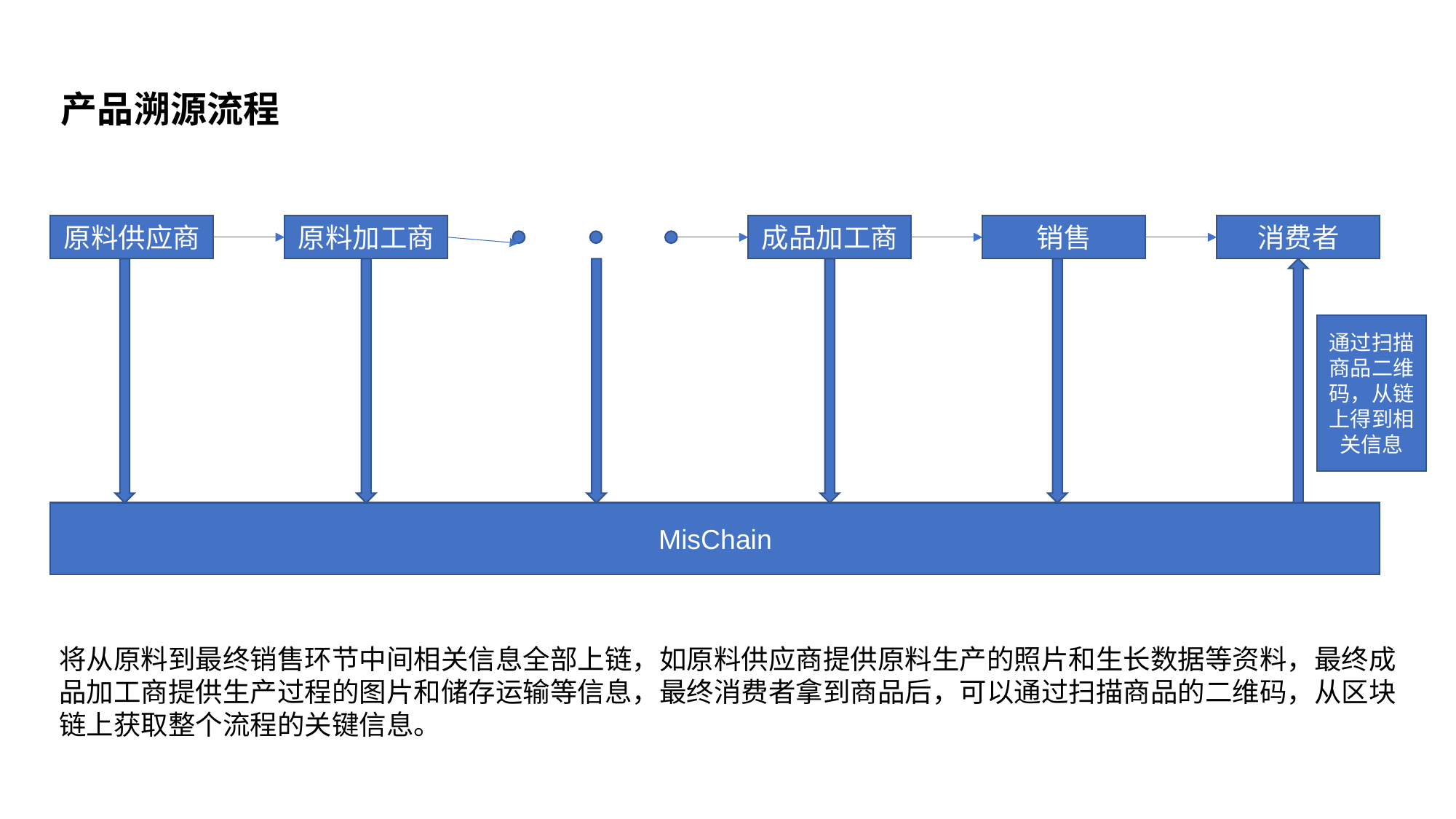

产品溯源流程
原料供应商
原料加工商
成品加工商
销售
消费者

通过扫描商品二维码，从链上得到相关信息
MisChain
将从原料到最终销售环节中间相关信息全部上链，如原料供应商提供原料生产的照片和生长数据等资料，最终成
品加工商提供生产过程的图片和储存运输等信息，最终消费者拿到商品后，可以通过扫描商品的二维码，从区块
链上获取整个流程的关键信息。